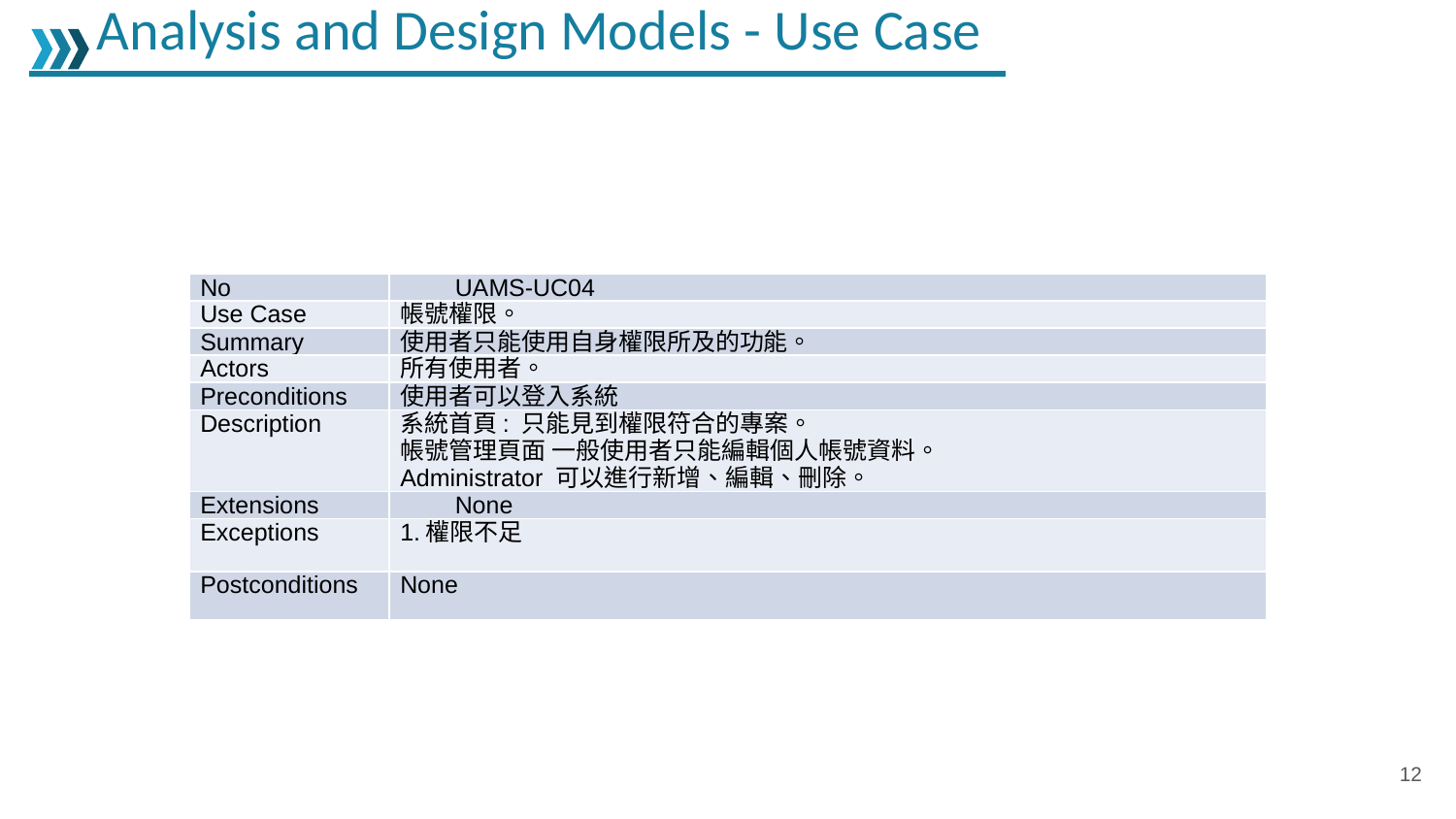

Analysis and Design Models - Use Case

| No | UAMS-UC04 |
| --- | --- |
| Use Case | 帳號權限。 |
| Summary | 使用者只能使用自身權限所及的功能。 |
| Actors | 所有使用者。 |
| Preconditions | 使用者可以登入系統 |
| Description | 系統首頁: 只能見到權限符合的專案。 帳號管理頁面 一般使用者只能編輯個人帳號資料。 Administrator 可以進行新增、編輯、刪除。 |
| Extensions | None |
| Exceptions | 1.權限不足 |
| Postconditions | None |
12